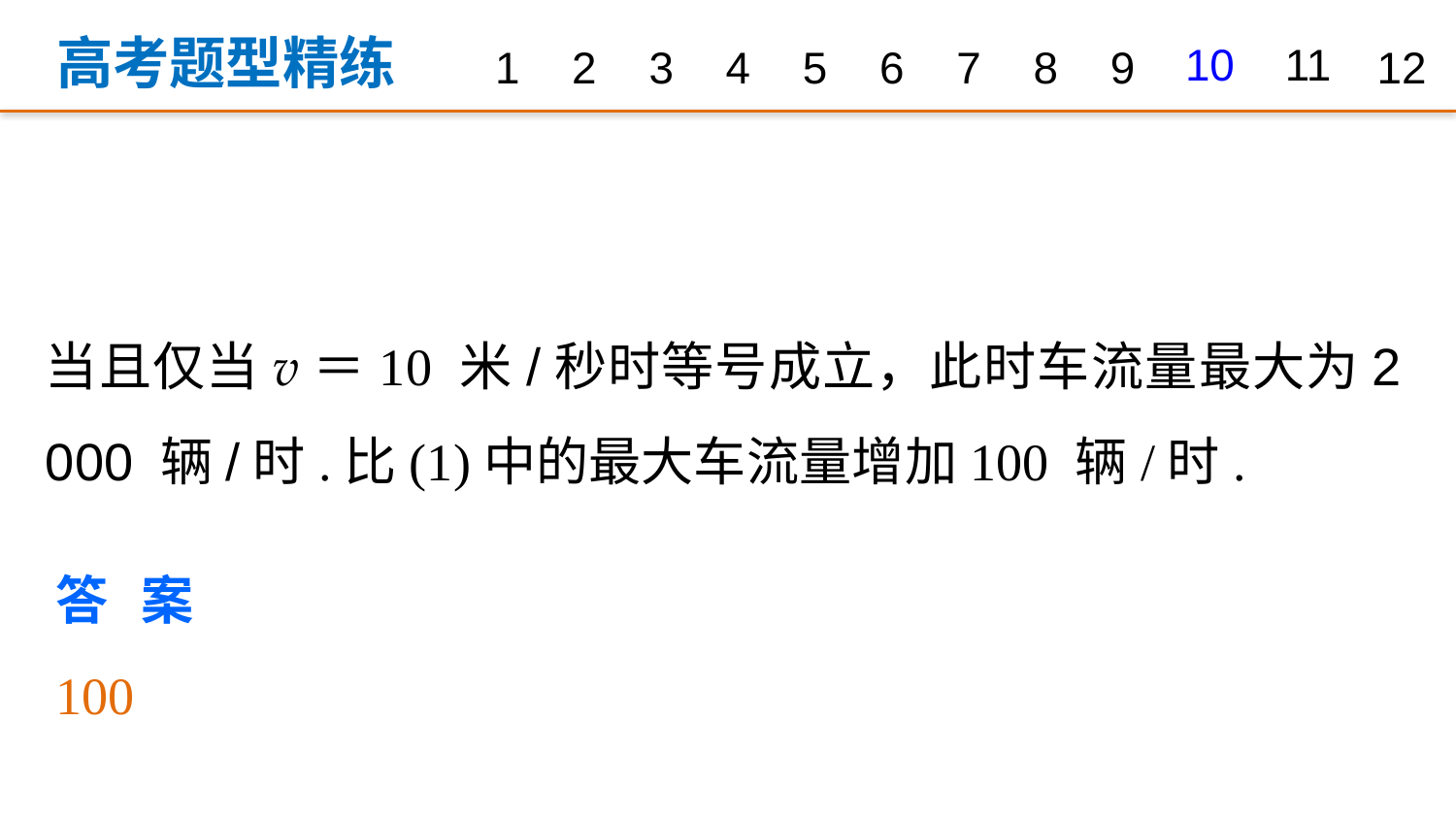

高考题型精练
1
2
3
4
5
6
7
8
9
10
11
12
当且仅当v＝10 米/秒时等号成立，此时车流量最大为2 000 辆/时.比(1)中的最大车流量增加100 辆/时.
答案　100